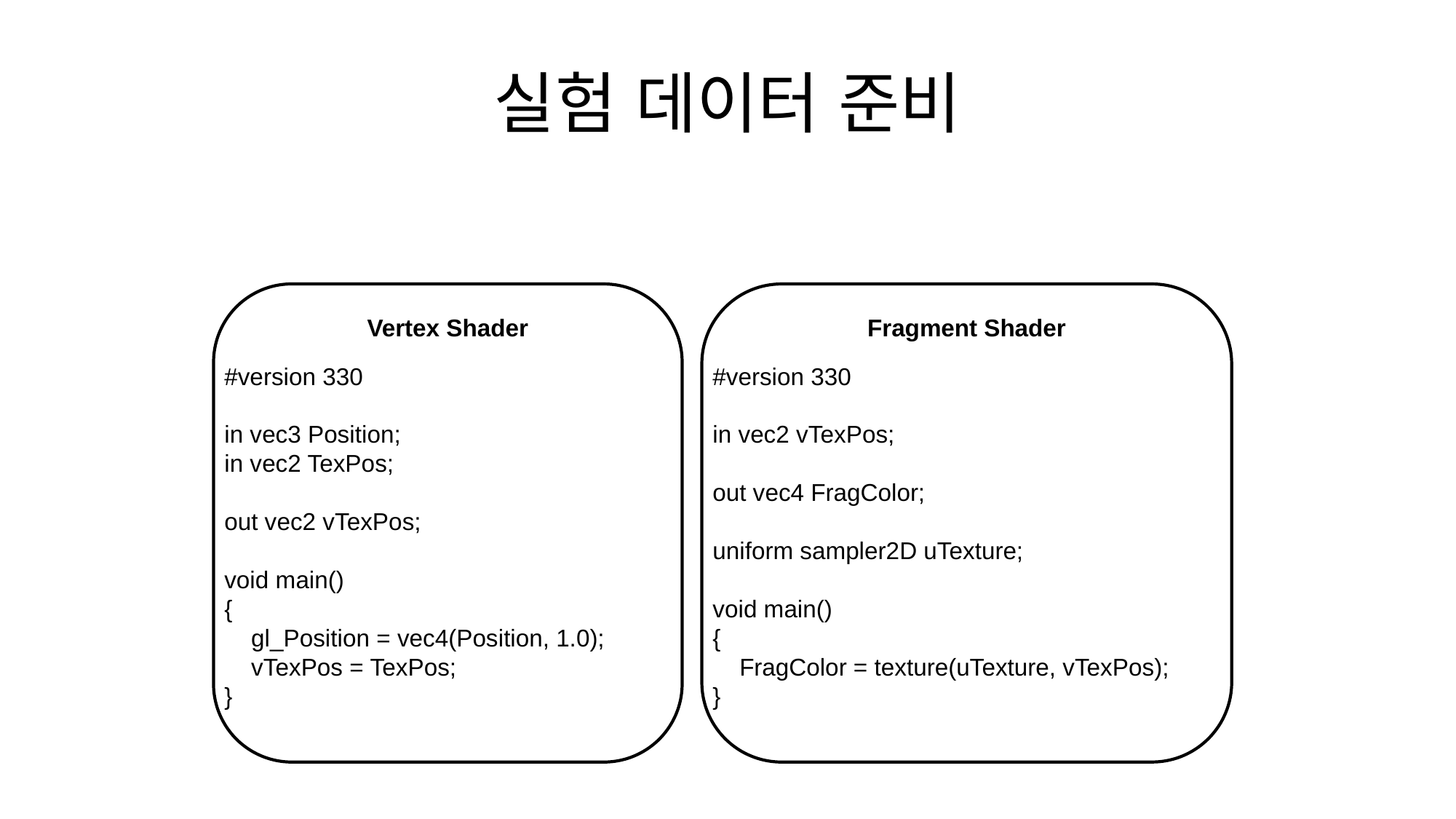

# 실험 데이터 준비
Vertex Shader
Fragment Shader
#version 330

in vec3 Position;
in vec2 TexPos;

out vec2 vTexPos;

void main()
{
    gl_Position = vec4(Position, 1.0);
    vTexPos = TexPos;
}
#version 330

in vec2 vTexPos;

out vec4 FragColor;

uniform sampler2D uTexture;

void main()
{
    FragColor = texture(uTexture, vTexPos);
}